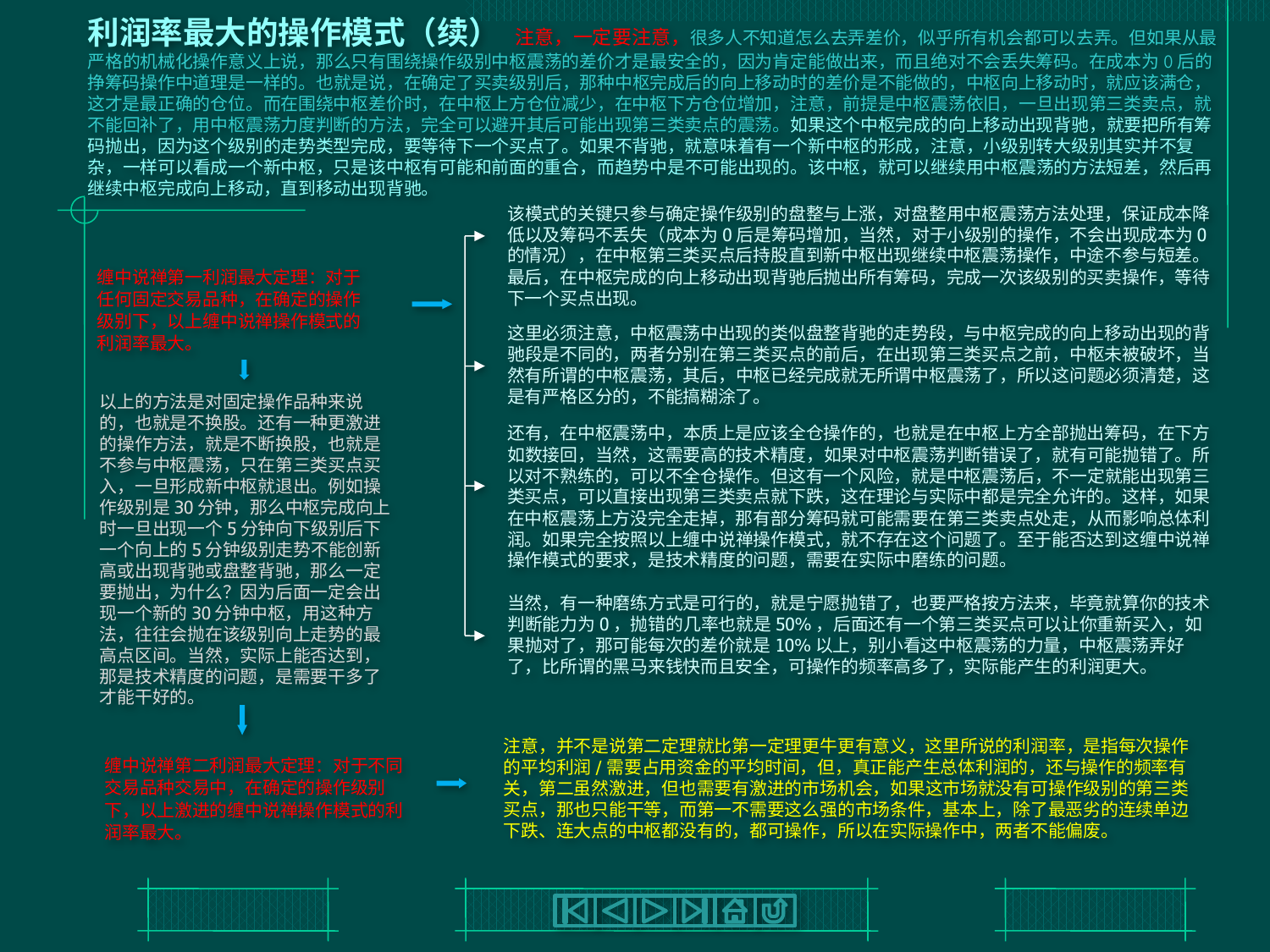

# 利润率最大的操作模式（续）  注意，一定要注意，很多人不知道怎么去弄差价，似乎所有机会都可以去弄。但如果从最严格的机械化操作意义上说，那么只有围绕操作级别中枢震荡的差价才是最安全的，因为肯定能做出来，而且绝对不会丢失筹码。在成本为0后的挣筹码操作中道理是一样的。也就是说，在确定了买卖级别后，那种中枢完成后的向上移动时的差价是不能做的，中枢向上移动时，就应该满仓，这才是最正确的仓位。而在围绕中枢差价时，在中枢上方仓位减少，在中枢下方仓位增加，注意，前提是中枢震荡依旧，一旦出现第三类卖点，就不能回补了，用中枢震荡力度判断的方法，完全可以避开其后可能出现第三类卖点的震荡。如果这个中枢完成的向上移动出现背驰，就要把所有筹码抛出，因为这个级别的走势类型完成，要等待下一个买点了。如果不背驰，就意味着有一个新中枢的形成，注意，小级别转大级别其实并不复杂，一样可以看成一个新中枢，只是该中枢有可能和前面的重合，而趋势中是不可能出现的。该中枢，就可以继续用中枢震荡的方法短差，然后再继续中枢完成向上移动，直到移动出现背驰。
该模式的关键只参与确定操作级别的盘整与上涨，对盘整用中枢震荡方法处理，保证成本降低以及筹码不丢失（成本为0后是筹码增加，当然，对于小级别的操作，不会出现成本为0的情况），在中枢第三类买点后持股直到新中枢出现继续中枢震荡操作，中途不参与短差。最后，在中枢完成的向上移动出现背驰后抛出所有筹码，完成一次该级别的买卖操作，等待下一个买点出现。

缠中说禅第一利润最大定理：对于任何固定交易品种，在确定的操作级别下，以上缠中说禅操作模式的利润率最大。

这里必须注意，中枢震荡中出现的类似盘整背驰的走势段，与中枢完成的向上移动出现的背驰段是不同的，两者分别在第三类买点的前后，在出现第三类买点之前，中枢未被破坏，当然有所谓的中枢震荡，其后，中枢已经完成就无所谓中枢震荡了，所以这问题必须清楚，这是有严格区分的，不能搞糊涂了。

以上的方法是对固定操作品种来说的，也就是不换股。还有一种更激进的操作方法，就是不断换股，也就是不参与中枢震荡，只在第三类买点买入，一旦形成新中枢就退出。例如操作级别是30分钟，那么中枢完成向上时一旦出现一个5分钟向下级别后下一个向上的5分钟级别走势不能创新高或出现背驰或盘整背驰，那么一定要抛出，为什么？因为后面一定会出现一个新的30分钟中枢，用这种方法，往往会抛在该级别向上走势的最高点区间。当然，实际上能否达到，那是技术精度的问题，是需要干多了才能干好的。
还有，在中枢震荡中，本质上是应该全仓操作的，也就是在中枢上方全部抛出筹码，在下方如数接回，当然，这需要高的技术精度，如果对中枢震荡判断错误了，就有可能抛错了。所以对不熟练的，可以不全仓操作。但这有一个风险，就是中枢震荡后，不一定就能出现第三类买点，可以直接出现第三类卖点就下跌，这在理论与实际中都是完全允许的。这样，如果在中枢震荡上方没完全走掉，那有部分筹码就可能需要在第三类卖点处走，从而影响总体利润。如果完全按照以上缠中说禅操作模式，就不存在这个问题了。至于能否达到这缠中说禅操作模式的要求，是技术精度的问题，需要在实际中磨练的问题。

当然，有一种磨练方式是可行的，就是宁愿抛错了，也要严格按方法来，毕竟就算你的技术判断能力为0，抛错的几率也就是50%，后面还有一个第三类买点可以让你重新买入，如果抛对了，那可能每次的差价就是10%以上，别小看这中枢震荡的力量，中枢震荡弄好了，比所谓的黑马来钱快而且安全，可操作的频率高多了，实际能产生的利润更大。

注意，并不是说第二定理就比第一定理更牛更有意义，这里所说的利润率，是指每次操作的平均利润/需要占用资金的平均时间，但，真正能产生总体利润的，还与操作的频率有关，第二虽然激进，但也需要有激进的市场机会，如果这市场就没有可操作级别的第三类买点，那也只能干等，而第一不需要这么强的市场条件，基本上，除了最恶劣的连续单边下跌、连大点的中枢都没有的，都可操作，所以在实际操作中，两者不能偏废。
缠中说禅第二利润最大定理：对于不同交易品种交易中，在确定的操作级别下，以上激进的缠中说禅操作模式的利润率最大。